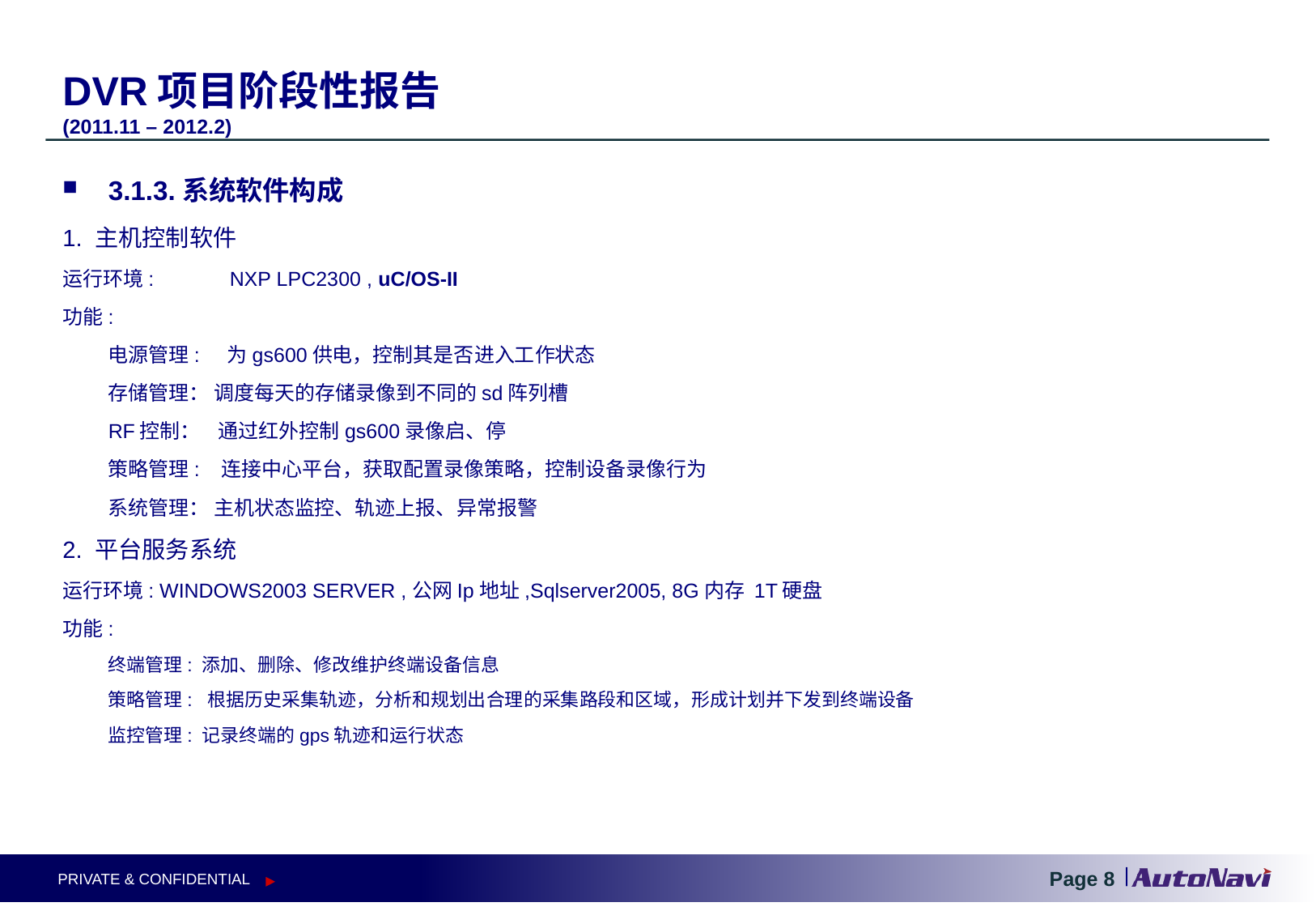

DVR项目阶段性报告
(2011.11 – 2012.2)
3.1.3.系统软件构成
1. 主机控制软件
运行环境: 	NXP LPC2300 , uC/OS-II
功能:
	电源管理:    为gs600供电，控制其是否进入工作状态
	存储管理： 调度每天的存储录像到不同的sd阵列槽
	RF控制：    通过红外控制gs600录像启、停
	策略管理:   连接中心平台，获取配置录像策略，控制设备录像行为
	系统管理： 主机状态监控、轨迹上报、异常报警
2. 平台服务系统
运行环境: WINDOWS2003 SERVER ,公网Ip地址,Sqlserver2005, 8G内存 1T硬盘
功能:
	终端管理: 添加、删除、修改维护终端设备信息
	策略管理:  根据历史采集轨迹，分析和规划出合理的采集路段和区域，形成计划并下发到终端设备
	监控管理: 记录终端的gps轨迹和运行状态